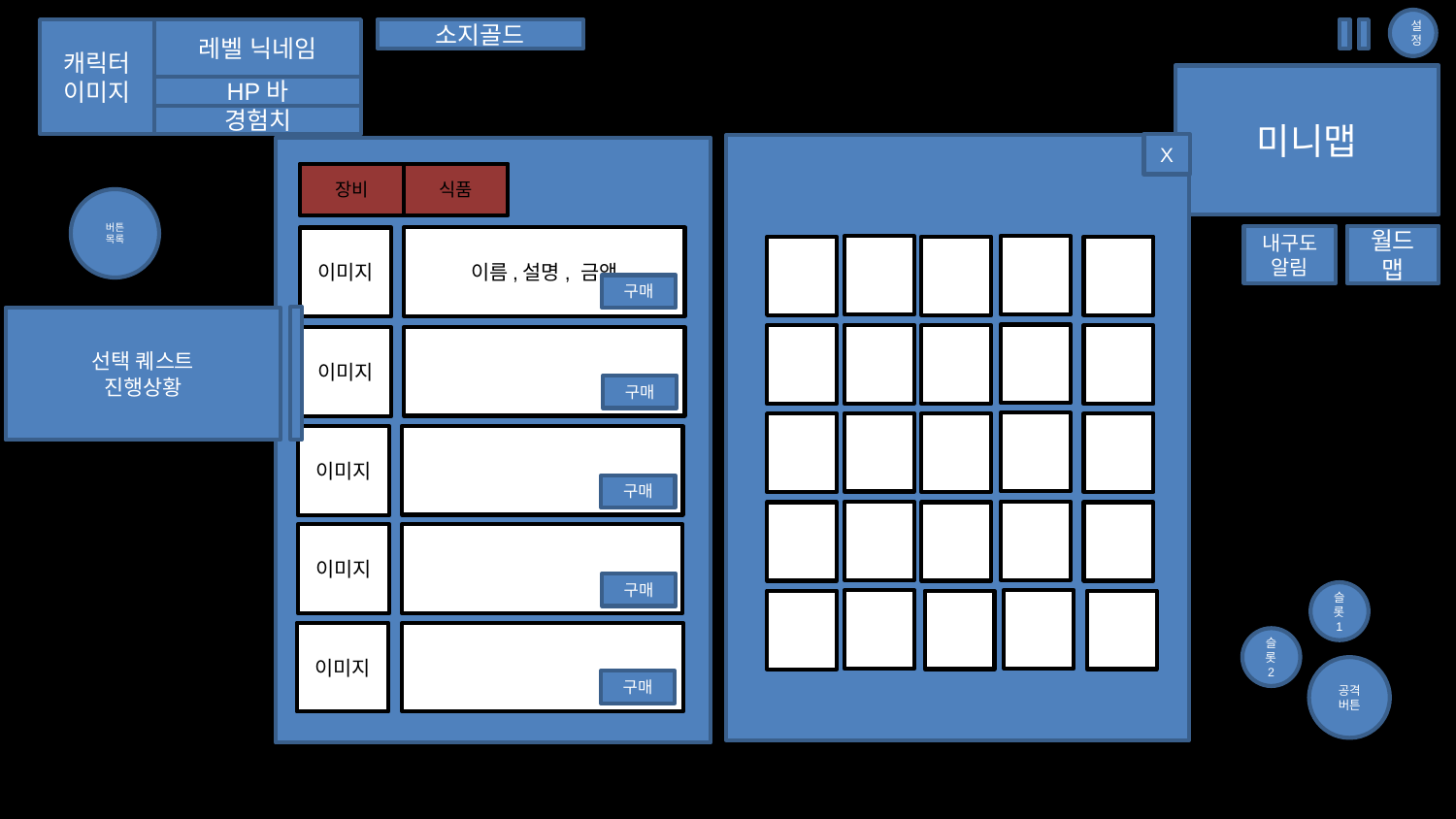

설정
캐릭터 이미지
레벨 닉네임
소지골드

미니맵
HP바
경험치
X

장비
식품
이름,설명, 금액
이미지

이미지

이미지

이미지

이미지
버튼 목록
내구도 알림
월드맵
구매

선택 퀘스트
진행상황
구매
구매
구매
슬롯1
슬롯2
공격
버튼
구매